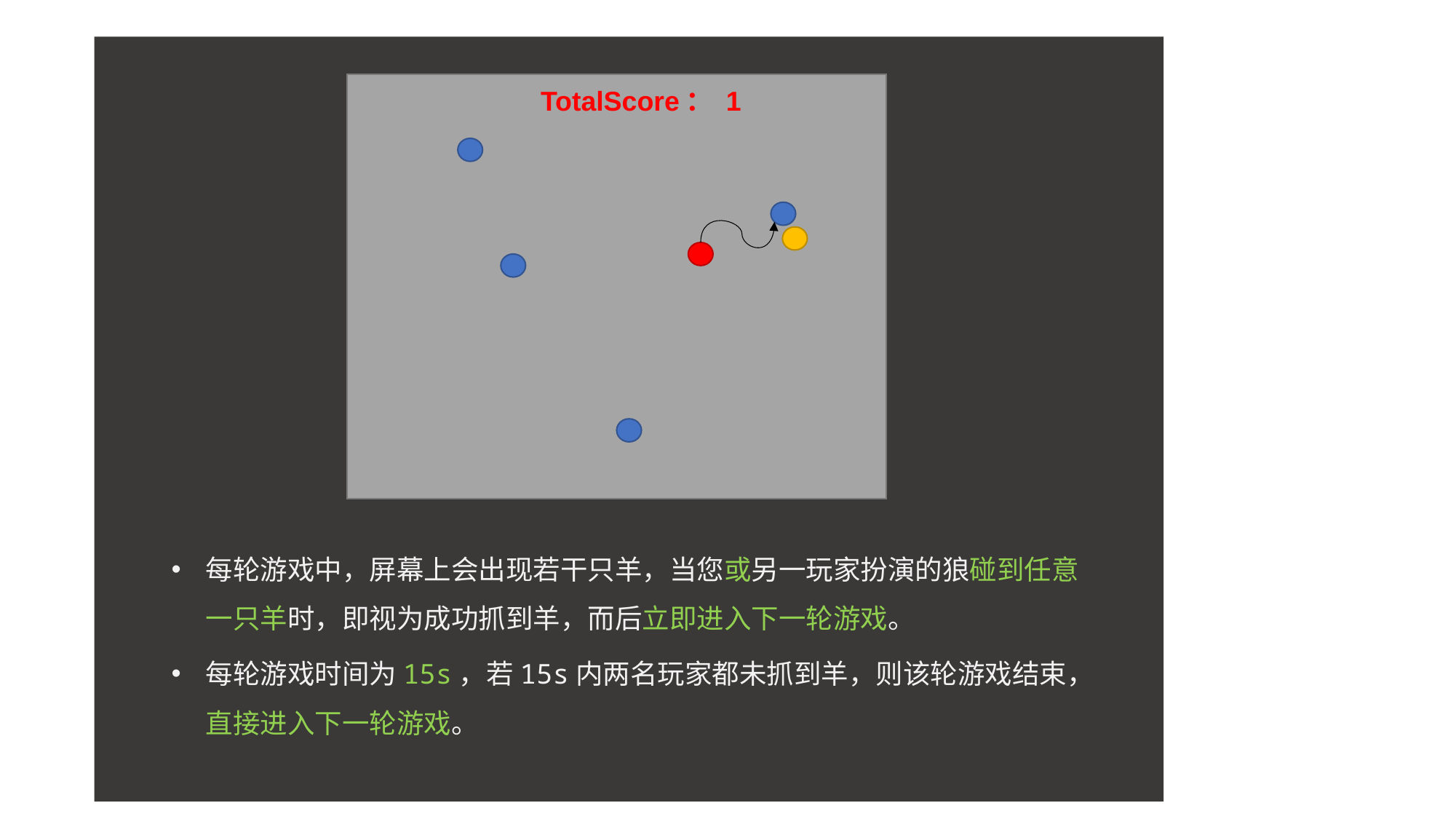

每轮游戏中，屏幕上会出现若干只羊，当您或另一玩家扮演的狼碰到任意一只羊时，即视为成功抓到羊，而后立即进入下一轮游戏。
每轮游戏时间为15s，若15s内两名玩家都未抓到羊，则该轮游戏结束，直接进入下一轮游戏。

TotalScore： 1